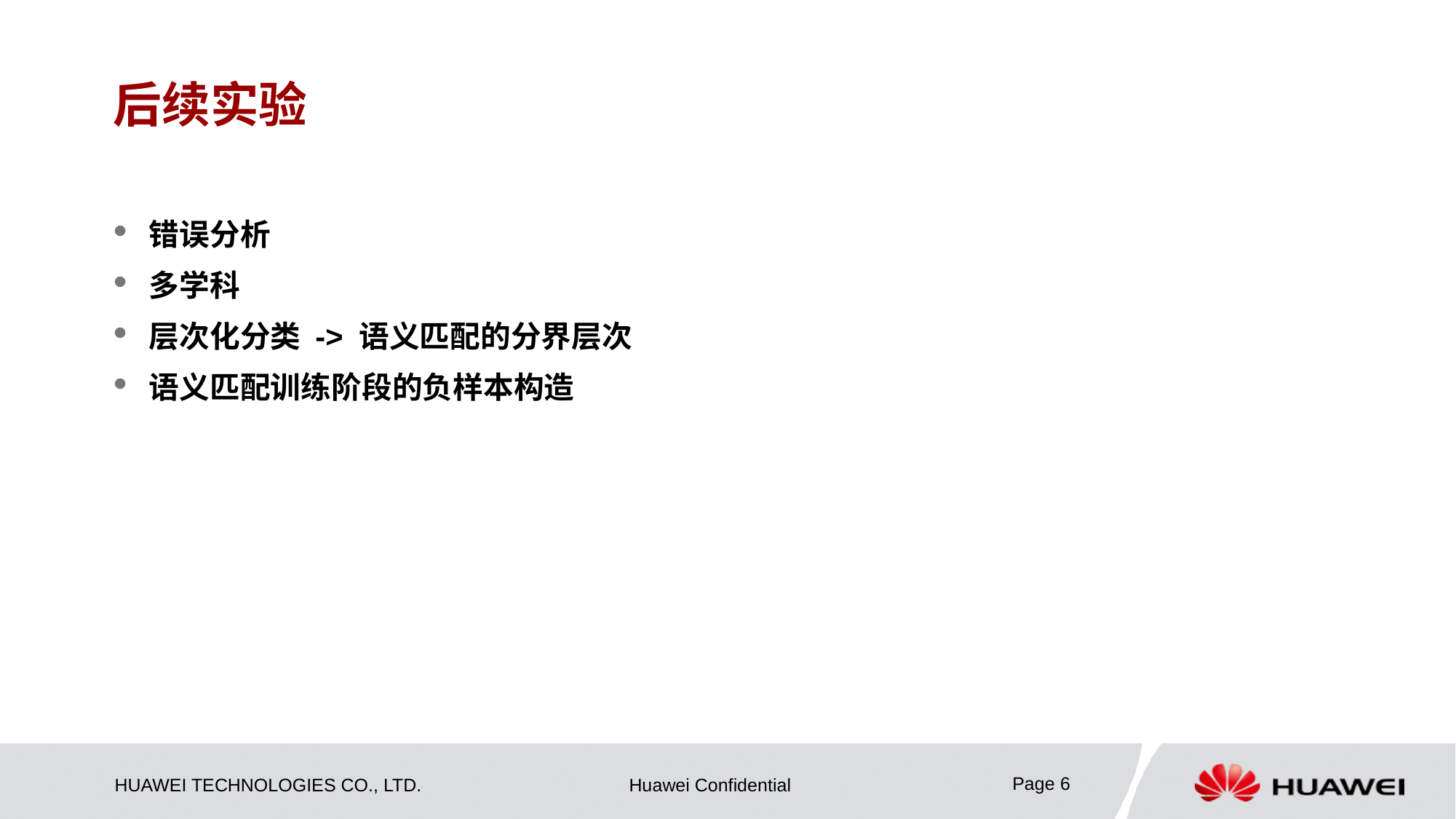

# 后续实验
错误分析
多学科
层次化分类 -> 语义匹配的分界层次
语义匹配训练阶段的负样本构造

Page 6